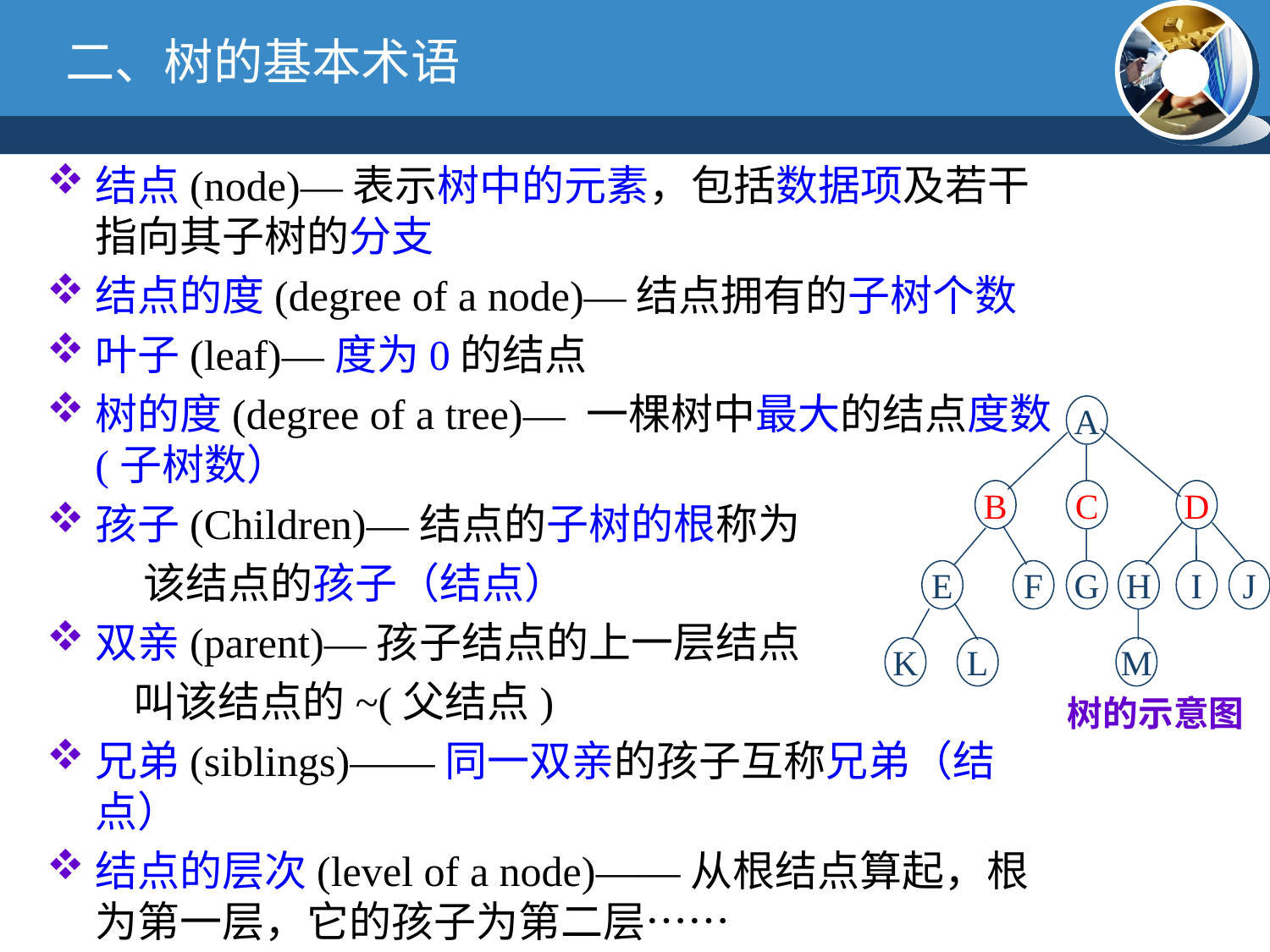

# 二、树的基本术语
结点(node)—表示树中的元素，包括数据项及若干指向其子树的分支
结点的度(degree of a node)—结点拥有的子树个数
叶子(leaf)—度为0的结点
树的度(degree of a tree)— 一棵树中最大的结点度数(子树数）
孩子(Children)—结点的子树的根称为
         该结点的孩子（结点）
双亲(parent)—孩子结点的上一层结点
        叫该结点的~(父结点)
兄弟(siblings)——同一双亲的孩子互称兄弟（结点）
结点的层次(level of a node)——从根结点算起，根为第一层，它的孩子为第二层……
A

B
C
D

E
F
G
H
I
J

K
L
M
树的示意图